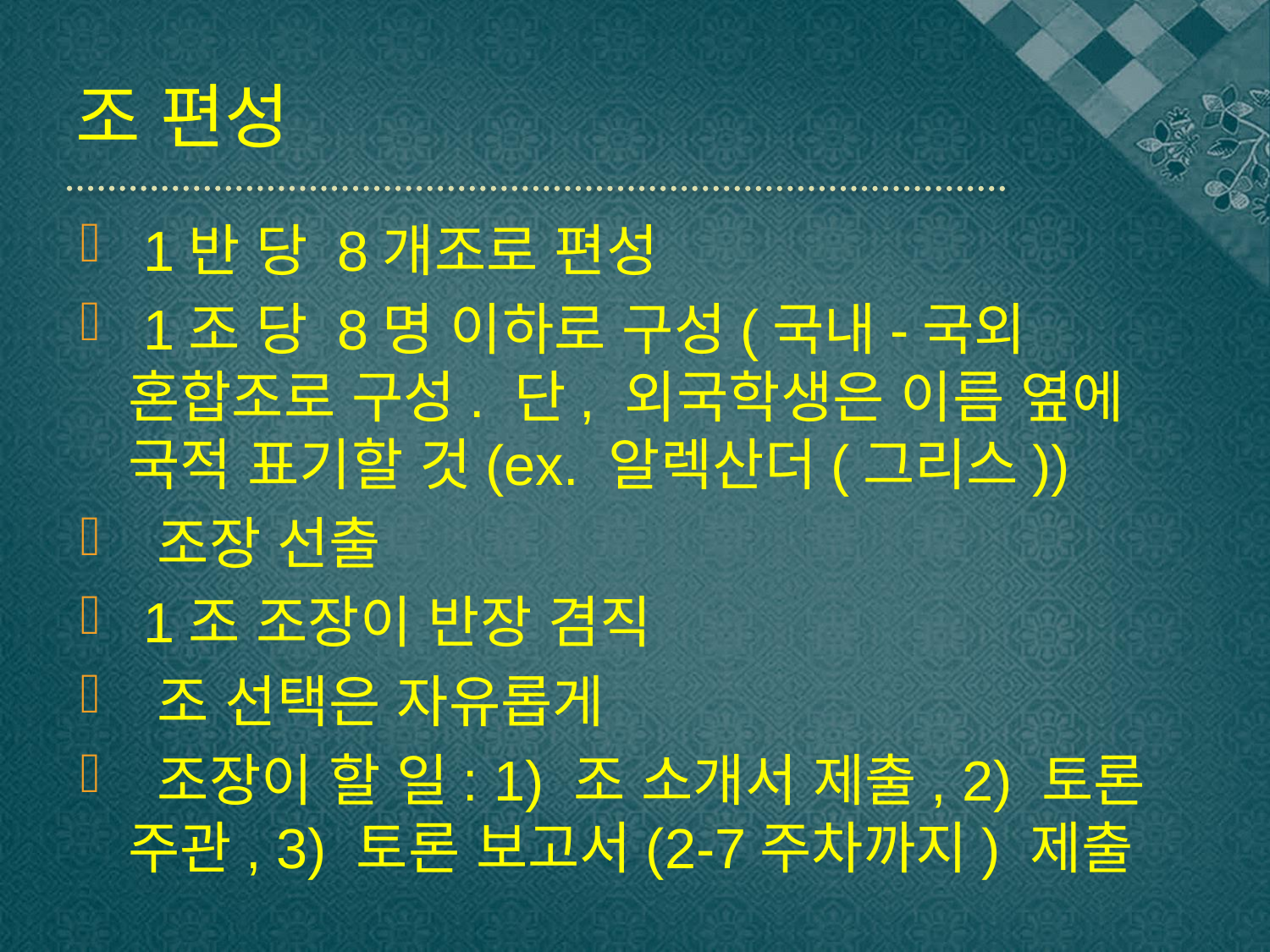

# 조 편성
 1반 당 8개조로 편성
 1조 당 8명 이하로 구성(국내-국외 혼합조로 구성. 단, 외국학생은 이름 옆에 국적 표기할 것(ex. 알렉산더(그리스))
 조장 선출
 1조 조장이 반장 겸직
 조 선택은 자유롭게
 조장이 할 일: 1) 조 소개서 제출, 2) 토론 주관, 3) 토론 보고서(2-7주차까지) 제출